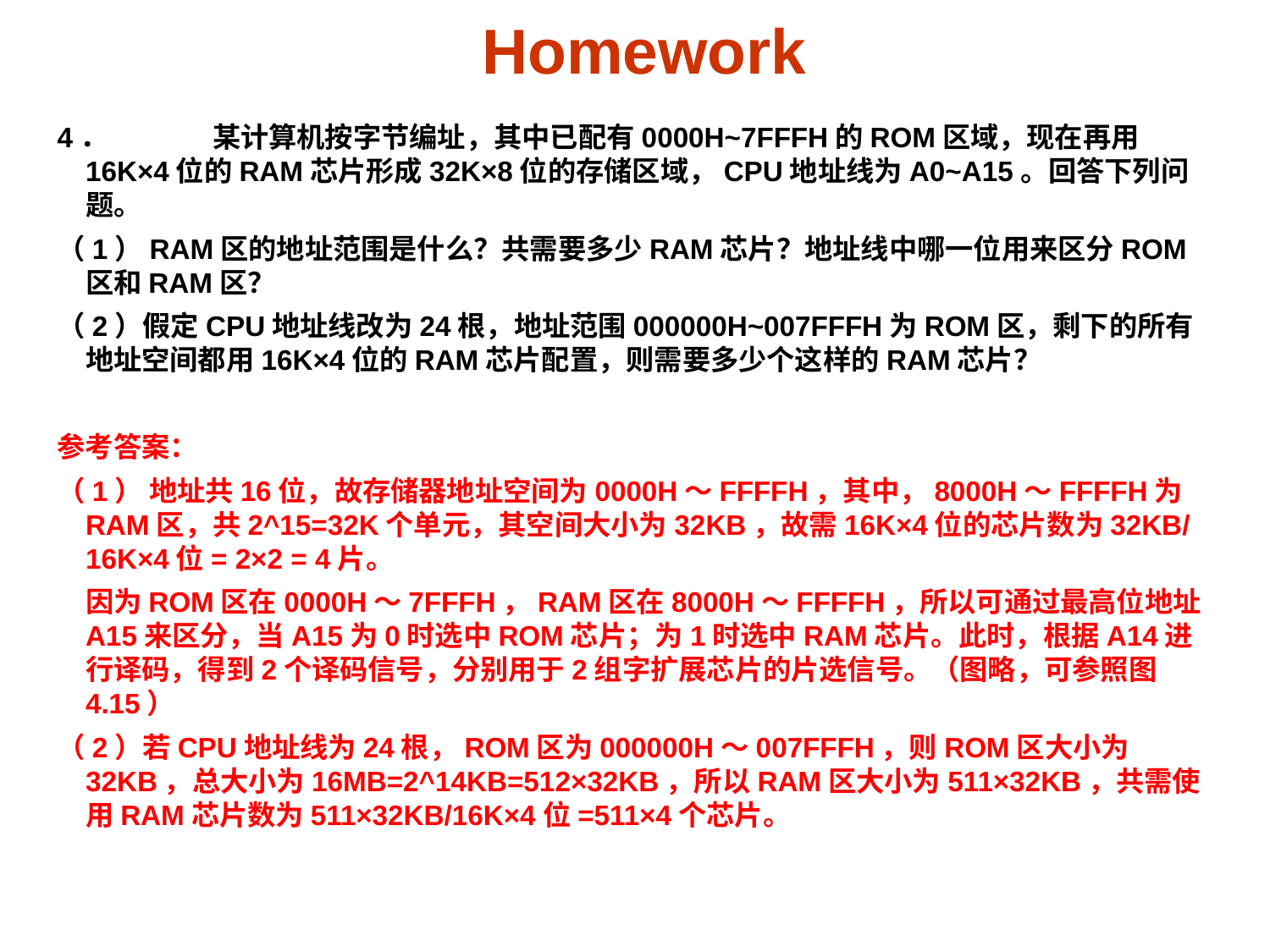

# Homework
4．	某计算机按字节编址，其中已配有0000H~7FFFH的ROM区域，现在再用16K×4位的RAM芯片形成32K×8位的存储区域，CPU地址线为A0~A15。回答下列问题。
（1）RAM区的地址范围是什么？共需要多少RAM芯片？地址线中哪一位用来区分ROM区和RAM区？
（2）假定CPU地址线改为24根，地址范围000000H~007FFFH为ROM区，剩下的所有地址空间都用16K×4位的RAM芯片配置，则需要多少个这样的RAM芯片？

参考答案：
（1） 地址共16位，故存储器地址空间为0000H～FFFFH，其中，8000H～FFFFH为RAM区，共2^15=32K个单元，其空间大小为32KB，故需16K×4位的芯片数为32KB/16K×4位= 2×2 = 4片。
	因为ROM区在0000H～7FFFH，RAM区在8000H～FFFFH，所以可通过最高位地址A15来区分，当A15为0时选中ROM芯片；为1时选中RAM芯片。此时，根据A14进行译码，得到2个译码信号，分别用于2组字扩展芯片的片选信号。（图略，可参照图4.15）
（2）若CPU地址线为24根，ROM区为000000H～007FFFH，则ROM区大小为32KB，总大小为16MB=2^14KB=512×32KB，所以RAM区大小为511×32KB，共需使用RAM芯片数为511×32KB/16K×4位=511×4个芯片。